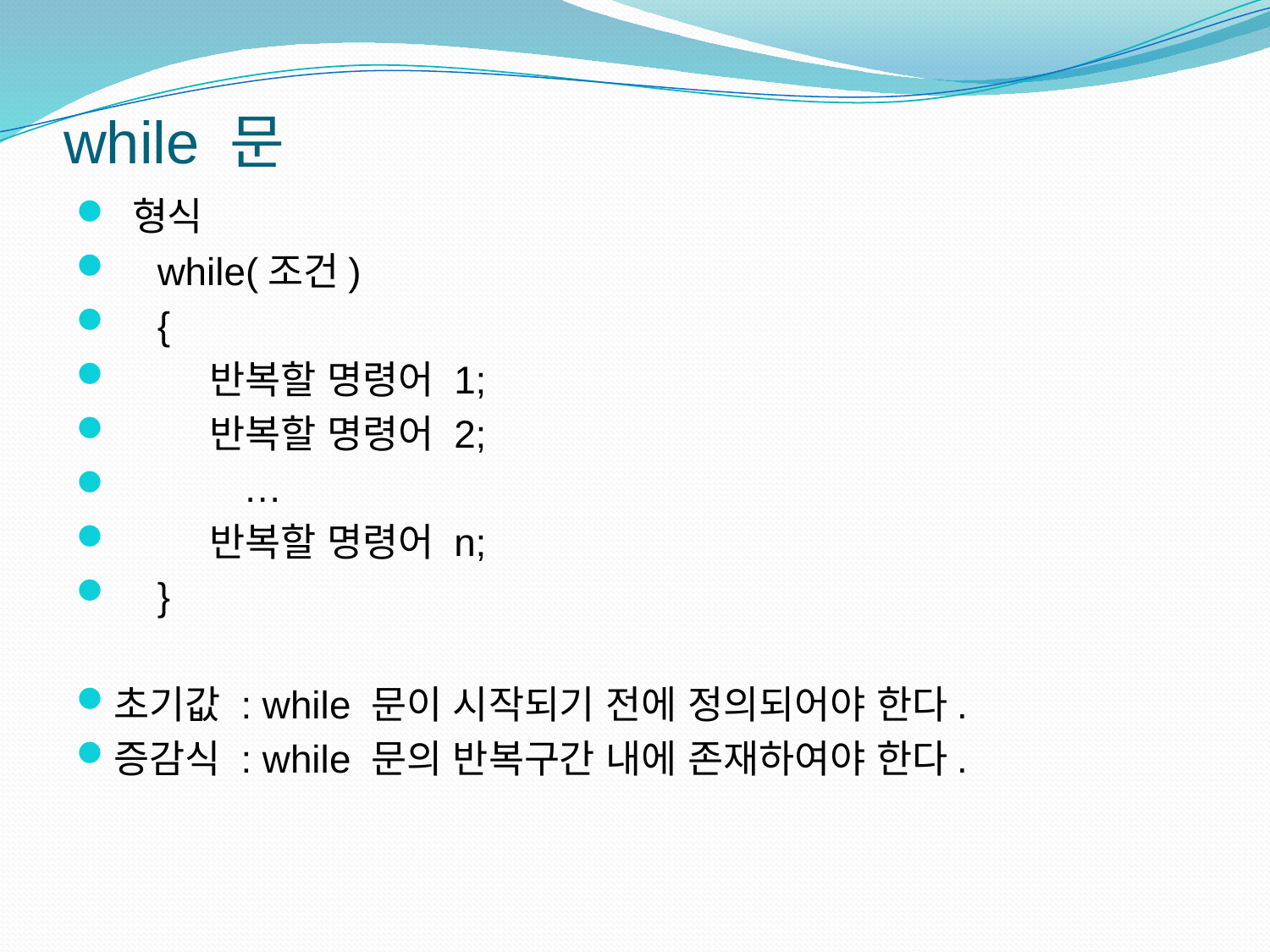

# while 문
 형식
    while(조건)
    {
        반복할 명령어 1;
        반복할 명령어 2;
            …
        반복할 명령어 n;
    }

초기값 : while 문이 시작되기 전에 정의되어야 한다.
증감식 : while 문의 반복구간 내에 존재하여야 한다.